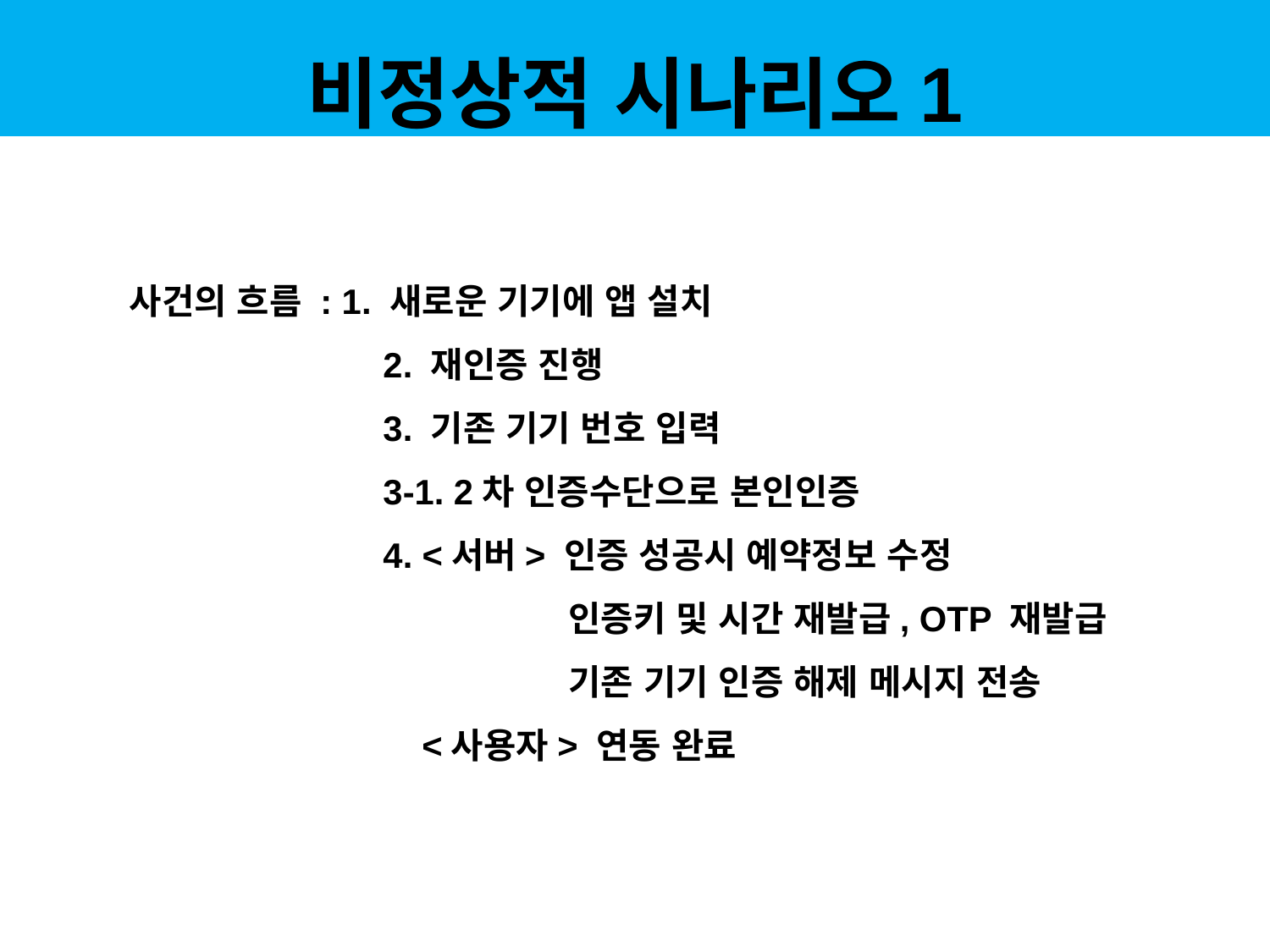

# 비정상적 시나리오1

사건의 흐름 : 1. 새로운 기기에 앱 설치
		2. 재인증 진행
		3. 기존 기기 번호 입력
		3-1. 2차 인증수단으로 본인인증
		4. <서버> 인증 성공시 예약정보 수정
			     인증키 및 시간 재발급, OTP 재발급
			     기존 기기 인증 해제 메시지 전송
		    <사용자> 연동 완료